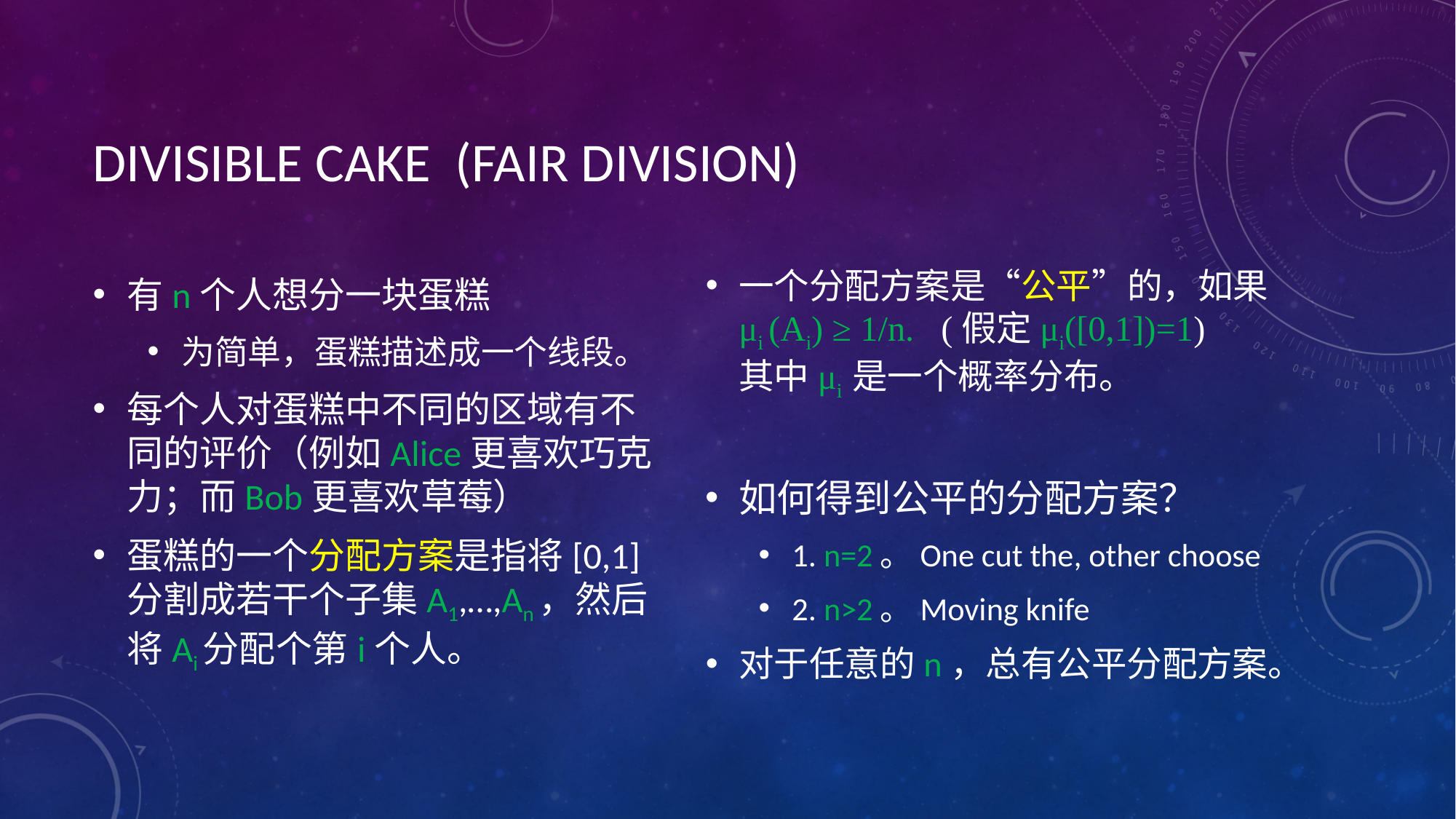

# Divisible cake  (Fair division)
有n个人想分一块蛋糕
为简单，蛋糕描述成一个线段。
每个人对蛋糕中不同的区域有不同的评价（例如Alice更喜欢巧克力；而Bob更喜欢草莓）
蛋糕的一个分配方案是指将[0,1]
分割成若干个子集A1,…,An，然后将Ai分配个第i个人。
一个分配方案是“公平”的，如果μi (Ai) ≥ 1/n.   (假定μi([0,1])=1)
其中μi 是一个概率分布。

如何得到公平的分配方案？
1. n=2。One cut the, other choose
2. n>2。Moving knife
对于任意的n，总有公平分配方案。